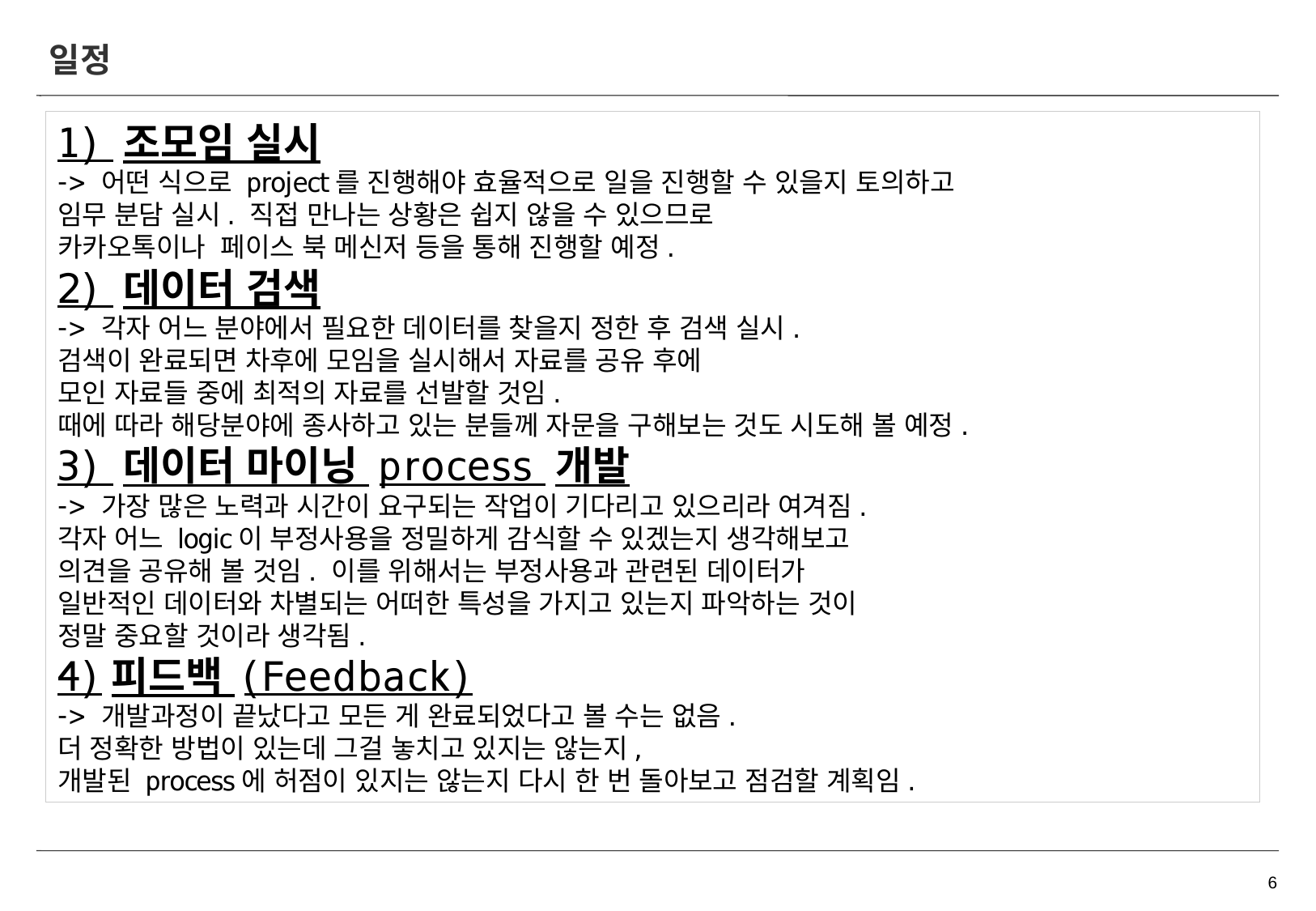

# 일정
1) 조모임 실시
-> 어떤 식으로 project를 진행해야 효율적으로 일을 진행할 수 있을지 토의하고
임무 분담 실시. 직접 만나는 상황은 쉽지 않을 수 있으므로
카카오톡이나  페이스 북 메신저 등을 통해 진행할 예정.
2) 데이터 검색
-> 각자 어느 분야에서 필요한 데이터를 찾을지 정한 후 검색 실시.
검색이 완료되면 차후에 모임을 실시해서 자료를 공유 후에
모인 자료들 중에 최적의 자료를 선발할 것임.
때에 따라 해당분야에 종사하고 있는 분들께 자문을 구해보는 것도 시도해 볼 예정.
3) 데이터 마이닝 process 개발
-> 가장 많은 노력과 시간이 요구되는 작업이 기다리고 있으리라 여겨짐.
각자 어느 logic이 부정사용을 정밀하게 감식할 수 있겠는지 생각해보고
의견을 공유해 볼 것임. 이를 위해서는 부정사용과 관련된 데이터가
일반적인 데이터와 차별되는 어떠한 특성을 가지고 있는지 파악하는 것이
정말 중요할 것이라 생각됨.
4)피드백 (Feedback)
-> 개발과정이 끝났다고 모든 게 완료되었다고 볼 수는 없음.
더 정확한 방법이 있는데 그걸 놓치고 있지는 않는지,
개발된 process에 허점이 있지는 않는지 다시 한 번 돌아보고 점검할 계획임.
6